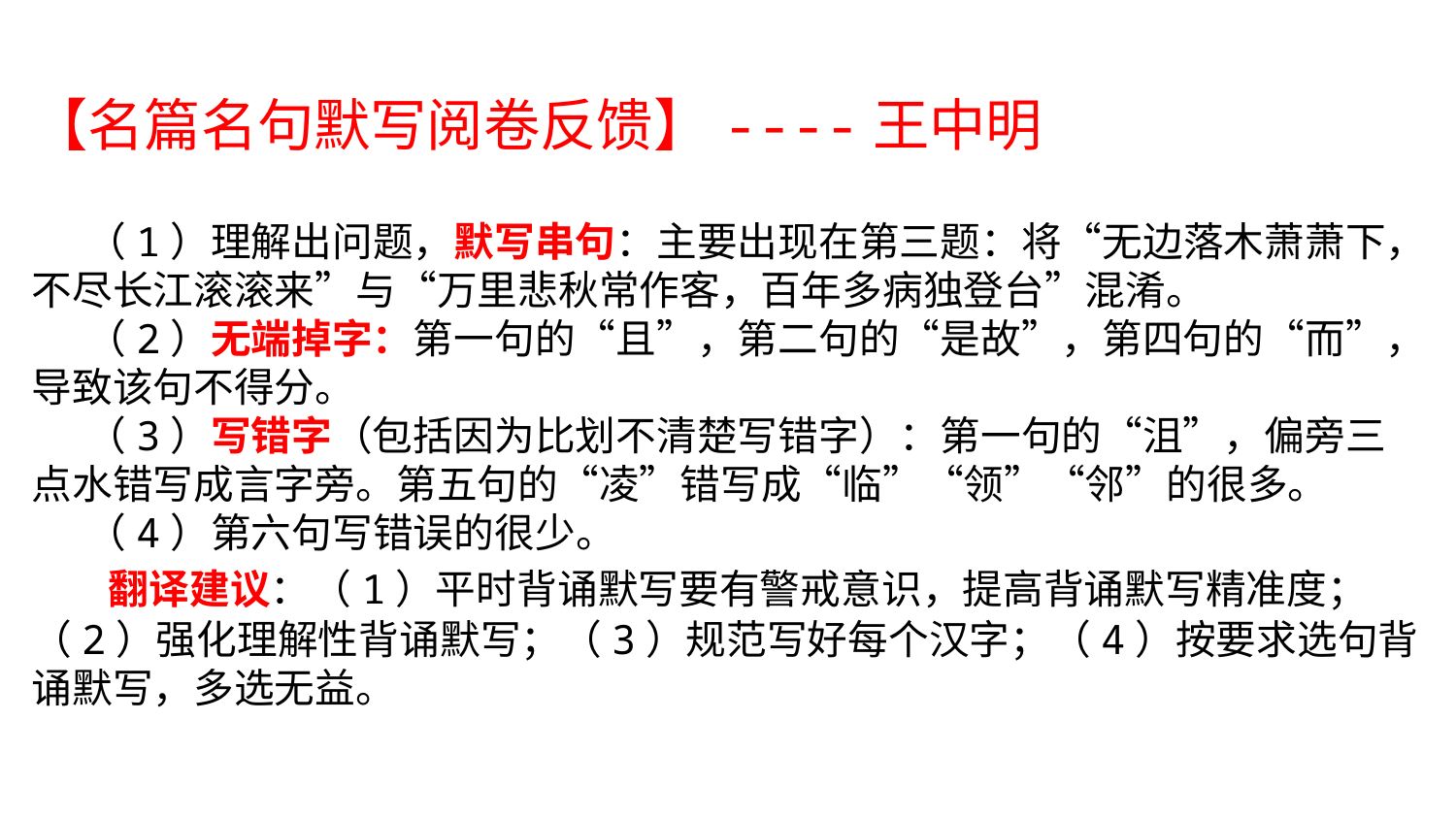

【名篇名句默写阅卷反馈】----王中明

     （1）理解出问题，默写串句：主要出现在第三题：将“无边落木萧萧下，不尽长江滚滚来”与“万里悲秋常作客，百年多病独登台”混淆。
     （2）无端掉字：第一句的“且”，第二句的“是故”，第四句的“而”，导致该句不得分。
     （3）写错字（包括因为比划不清楚写错字）：第一句的“沮”，偏旁三点水错写成言字旁。第五句的“凌”错写成“临”“领”“邻”的很多。
     （4）第六句写错误的很少。
      翻译建议：（1）平时背诵默写要有警戒意识，提高背诵默写精准度；（2）强化理解性背诵默写；（3）规范写好每个汉字；（4）按要求选句背诵默写，多选无益。